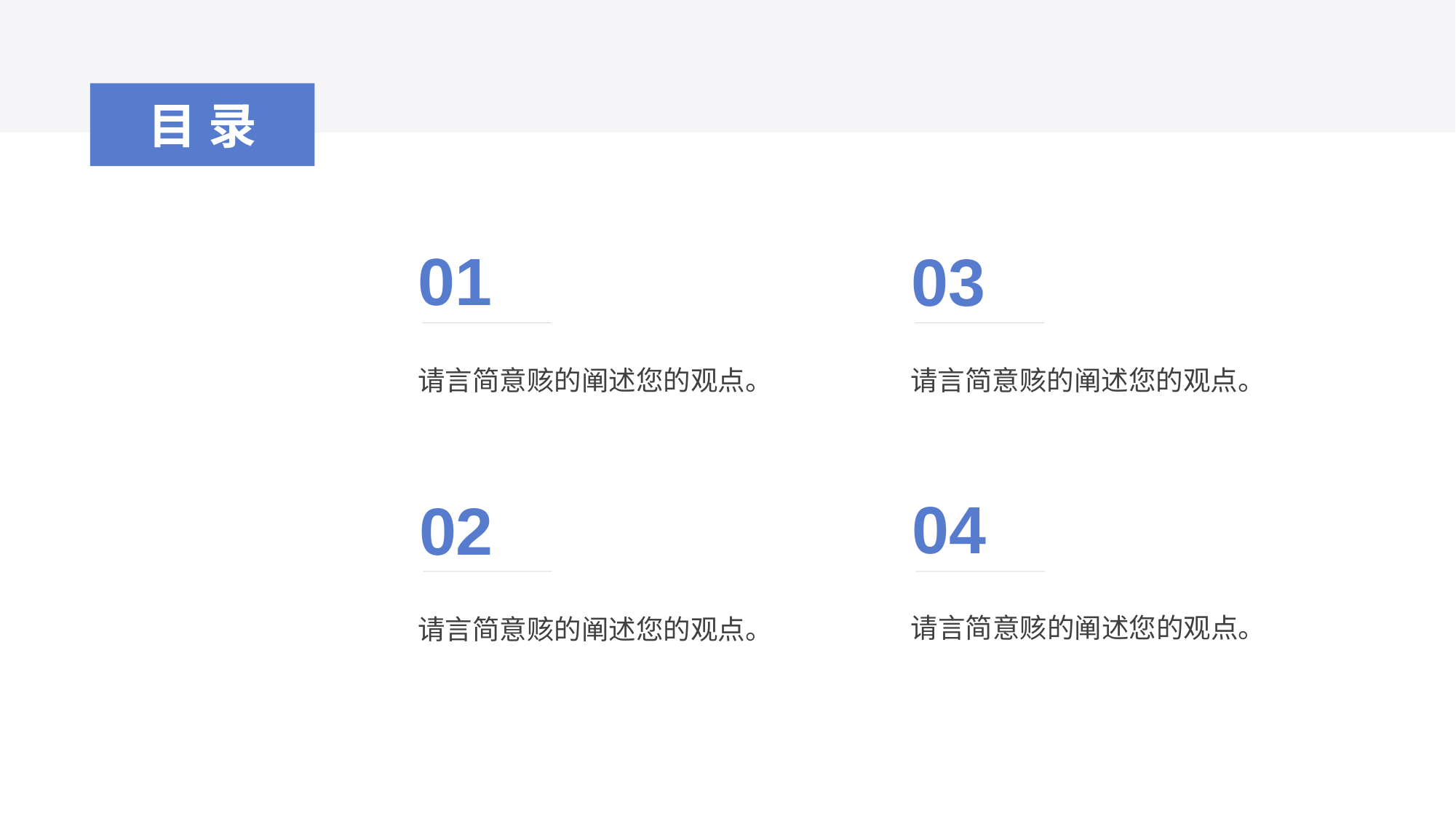

目录
01
03
请言简意赅的阐述您的观点。
请言简意赅的阐述您的观点。
04
02
请言简意赅的阐述您的观点。
请言简意赅的阐述您的观点。